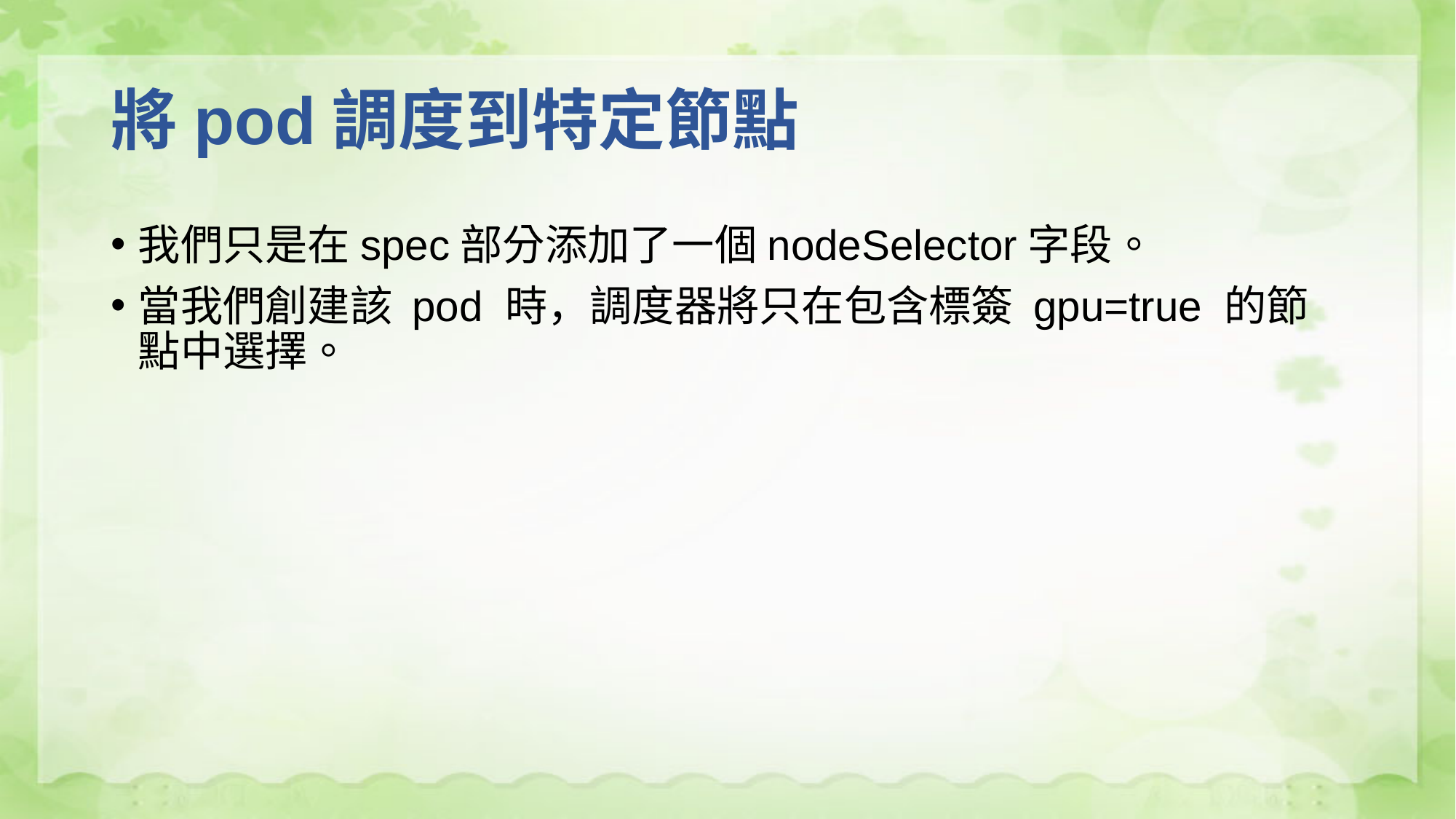

# 將pod調度到特定節點
我們只是在spec部分添加了一個nodeSelector字段。
當我們創建該 pod 時，調度器將只在包含標簽 gpu=true 的節點中選擇。